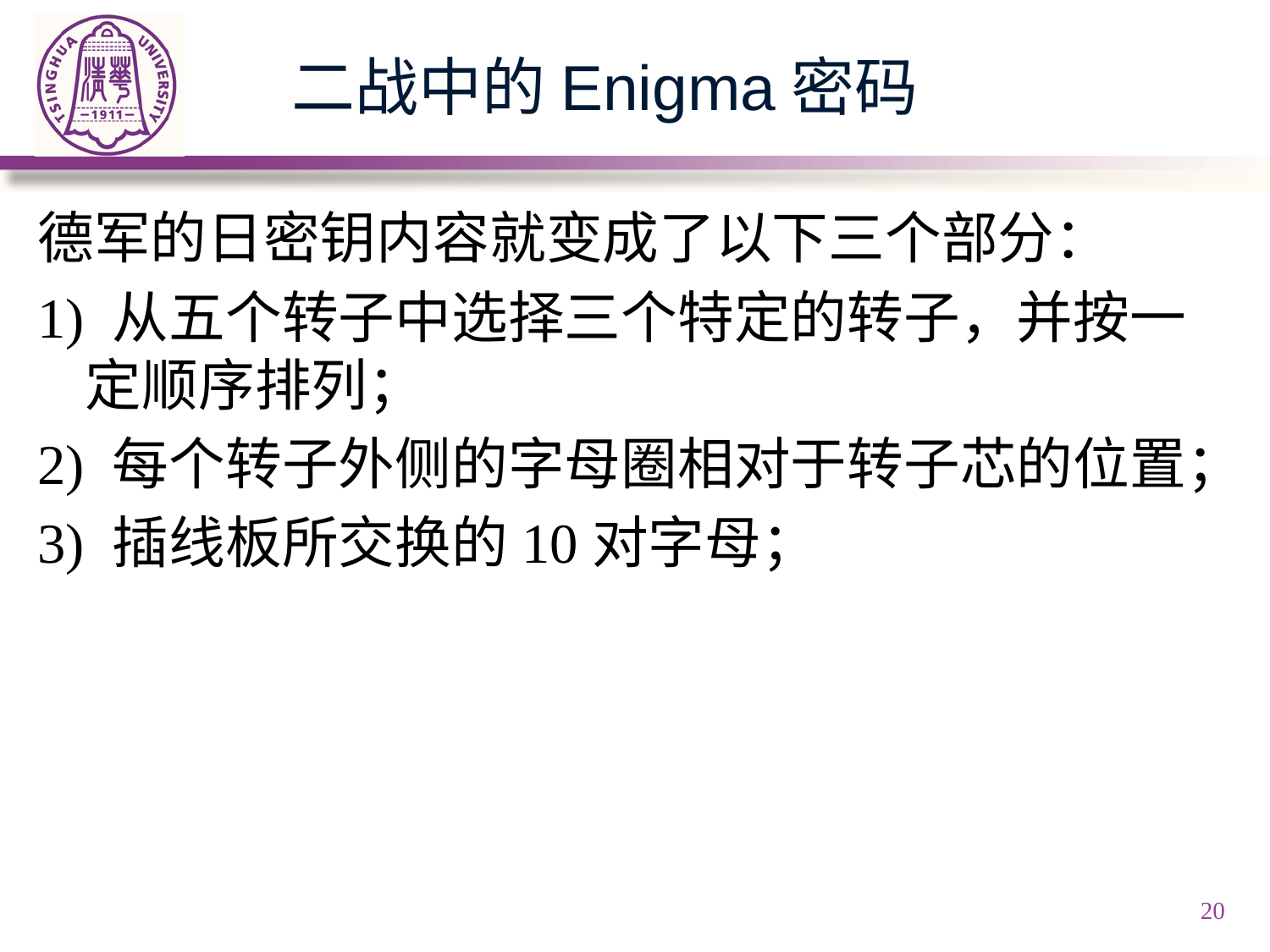

# 二战中的Enigma密码
德军的日密钥内容就变成了以下三个部分：
1) 从五个转子中选择三个特定的转子，并按一定顺序排列；
2) 每个转子外侧的字母圈相对于转子芯的位置；
3) 插线板所交换的10对字母；

20